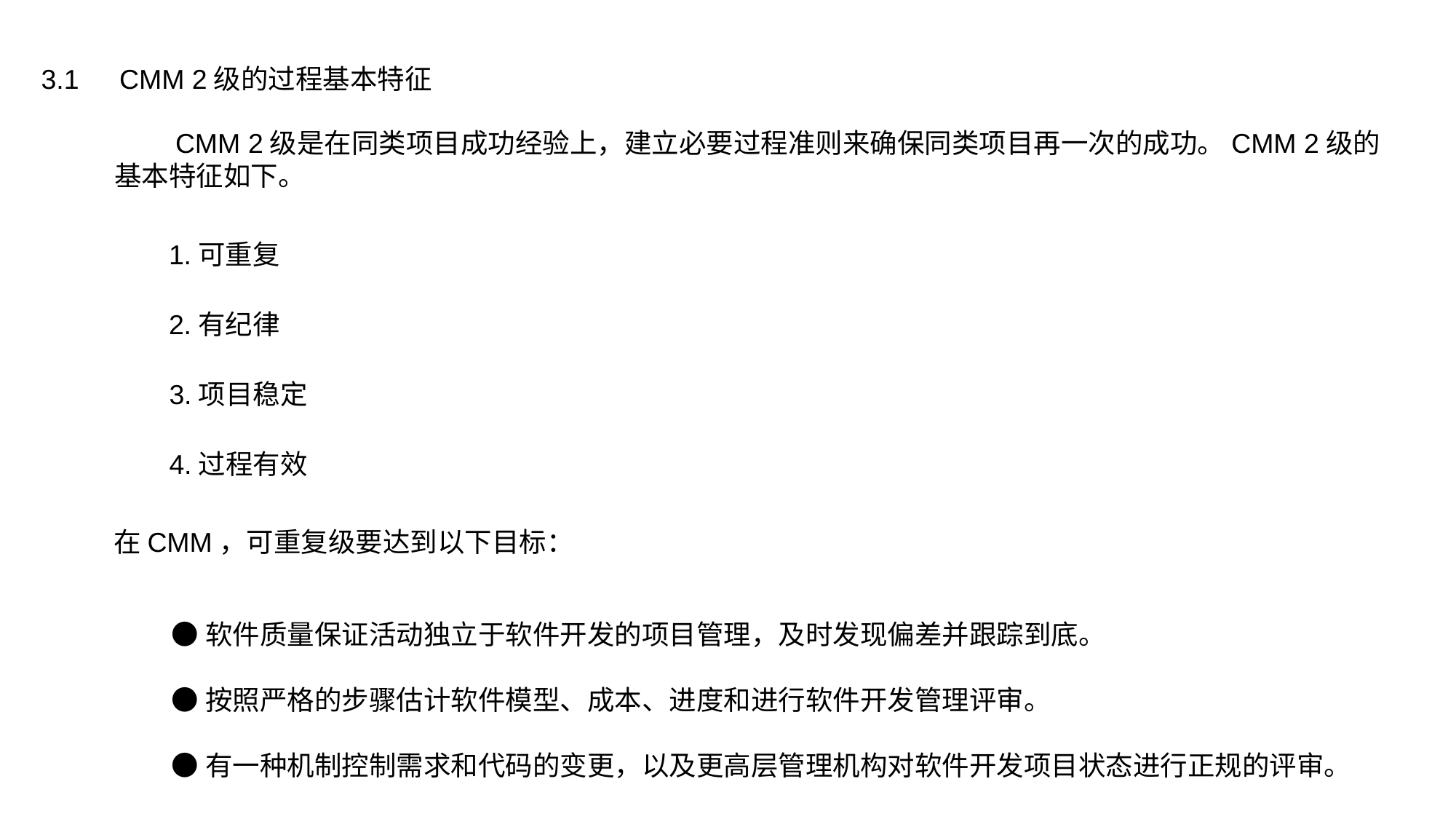

3.1　CMM 2级的过程基本特征
        CMM 2级是在同类项目成功经验上，建立必要过程准则来确保同类项目再一次的成功。CMM 2级的基本特征如下。
1.可重复
2.有纪律
3.项目稳定
4.过程有效
在CMM，可重复级要达到以下目标：
●软件质量保证活动独立于软件开发的项目管理，及时发现偏差并跟踪到底。
●按照严格的步骤估计软件模型、成本、进度和进行软件开发管理评审。
●有一种机制控制需求和代码的变更，以及更高层管理机构对软件开发项目状态进行正规的评审。